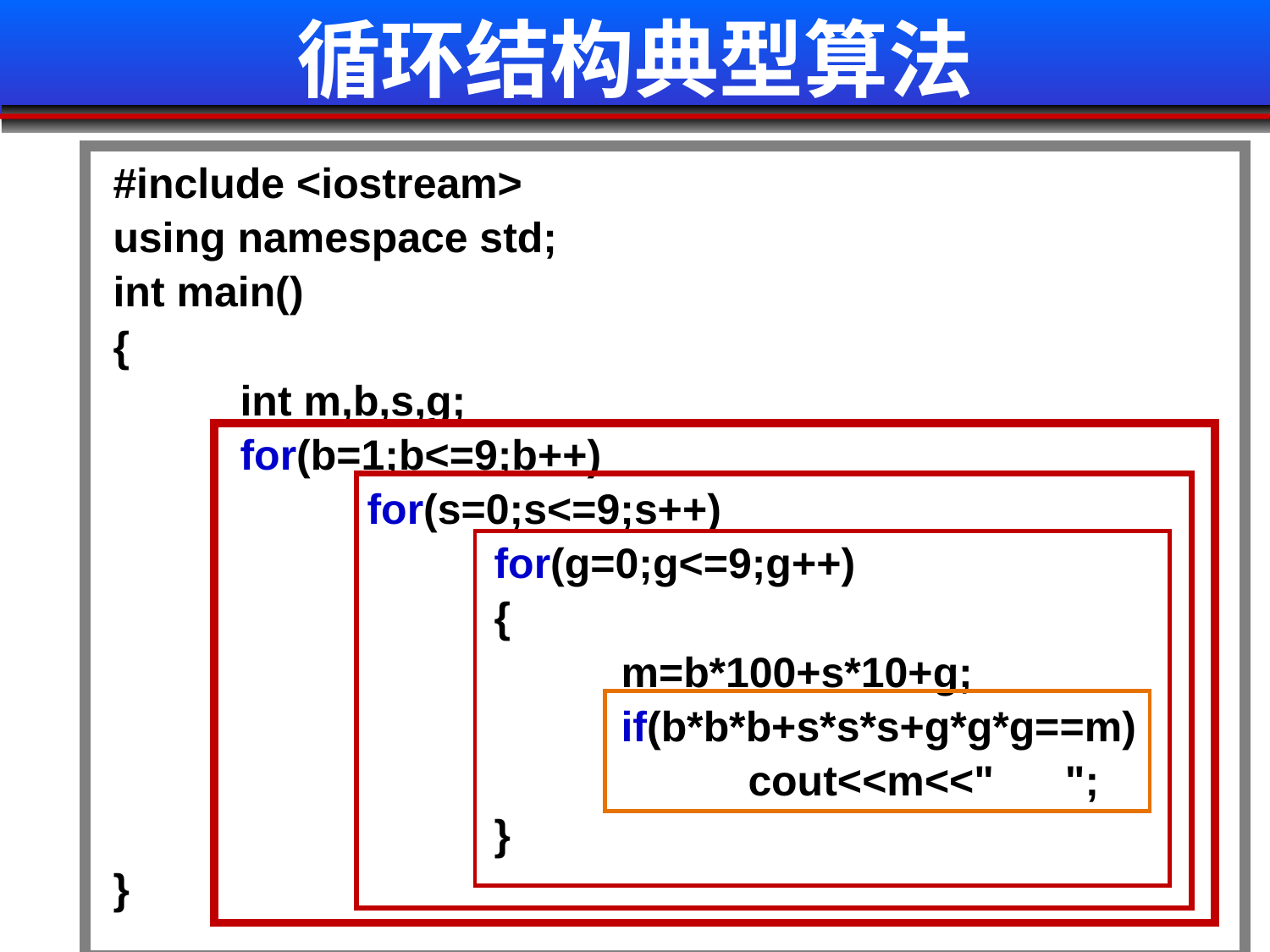

循环结构典型算法

#include <iostream>
using namespace std;
int main()
{
	int m,b,s,g;
	for(b=1;b<=9;b++)
		for(s=0;s<=9;s++)
			for(g=0;g<=9;g++)
			{
				m=b*100+s*10+g;
				if(b*b*b+s*s*s+g*g*g==m)
					cout<<m<<"      ";
			}
}